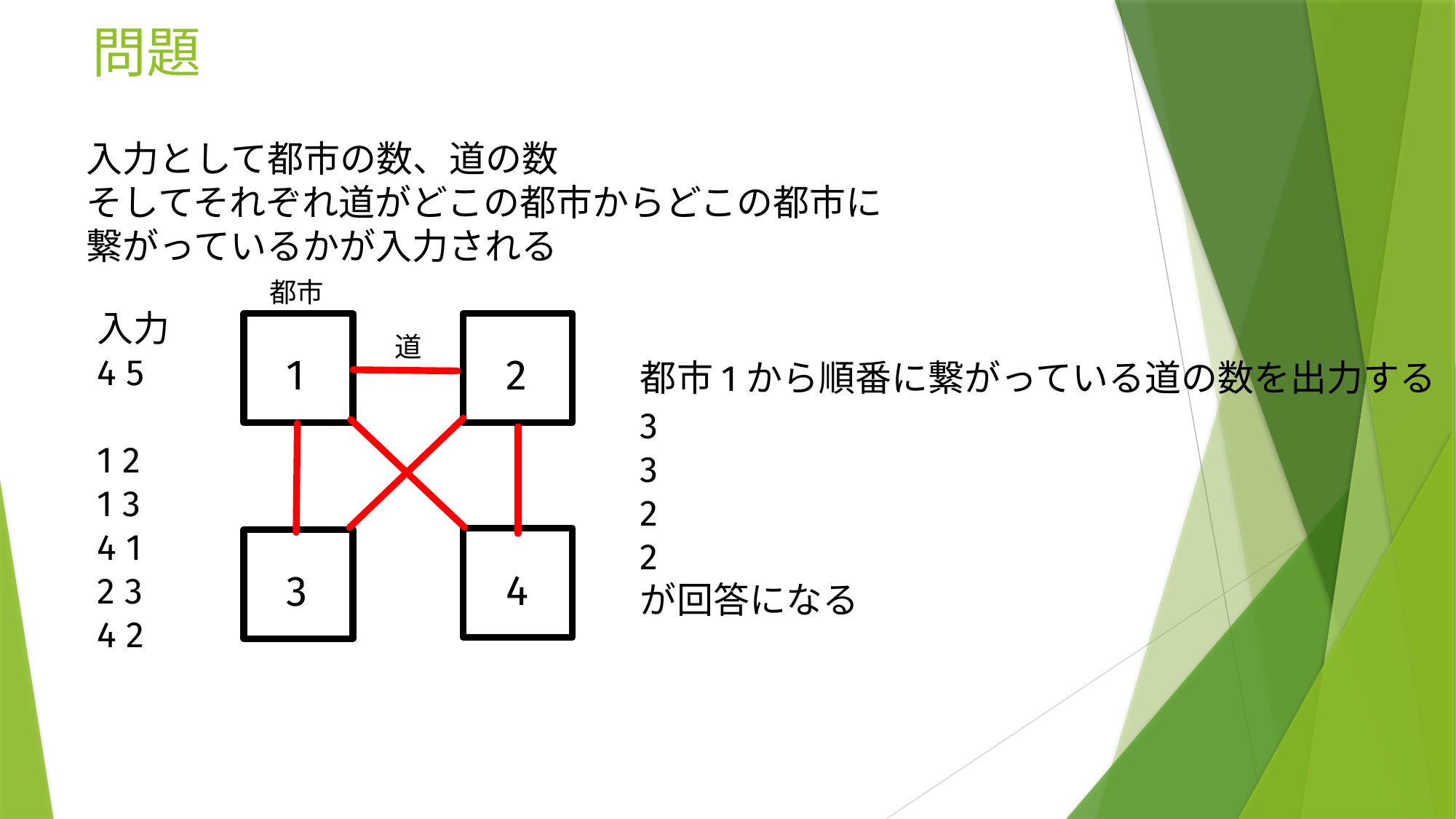

# 問題
入力として都市の数、道の数
そしてそれぞれ道がどこの都市からどこの都市に
繋がっているかが入力される
都市

1

2

4

3
入力
4 5

1 2
1 3
4 1
2 3
4 2
道
都市1から順番に繋がっている道の数を出力する
3
3
2
2
が回答になる